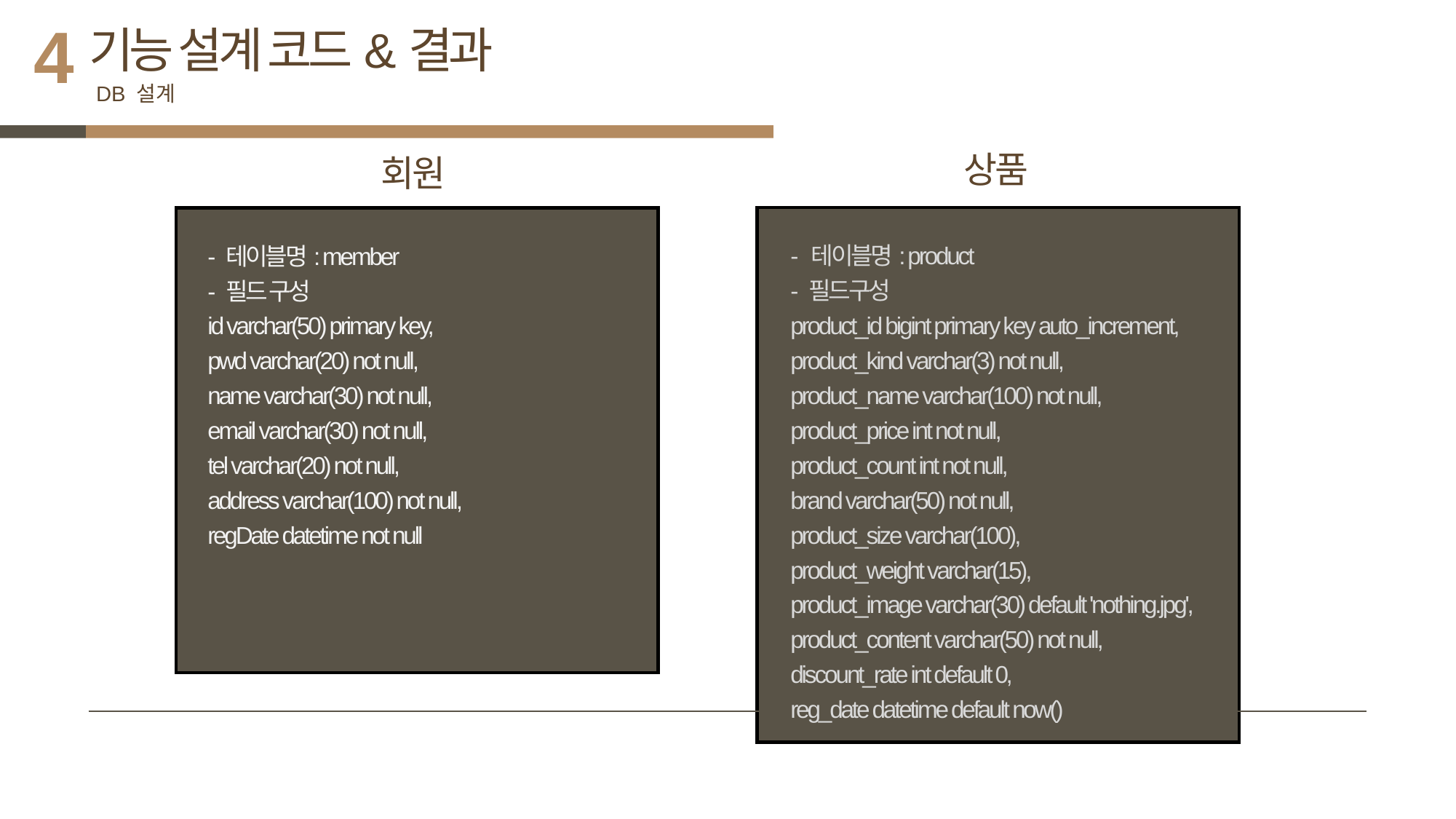

4
기능 설계 코드&결과
DB 설계

상품
회원

- 테이블명: product
- 필드구성
product_id bigint primary key auto_increment,
product_kind varchar(3) not null,
product_name varchar(100) not null,
product_price int not null,
product_count int not null,
brand varchar(50) not null,
product_size varchar(100),
product_weight varchar(15),
product_image varchar(30) default 'nothing.jpg',
product_content varchar(50) not null,
discount_rate int default 0,
reg_date datetime default now()
- 테이블명: member
- 필드 구성
id varchar(50) primary key,
pwd varchar(20) not null,
name varchar(30) not null,
email varchar(30) not null,
tel varchar(20) not null,
address varchar(100) not null,
regDate datetime not null